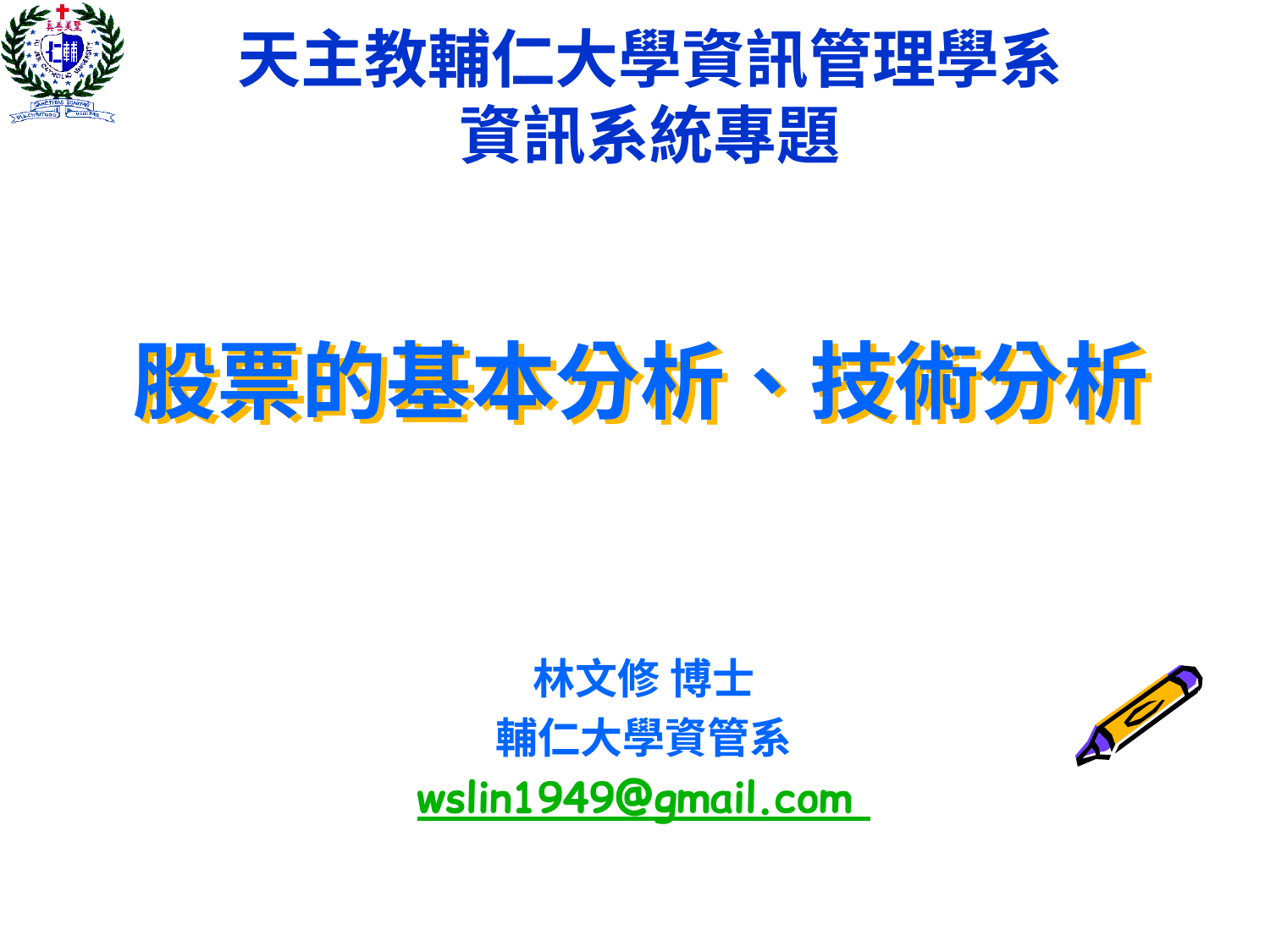

天主教輔仁大學資訊管理學系
資訊系統專題
# 股票的基本分析、技術分析
林文修 博士
輔仁大學資管系
wslin1949@gmail.com